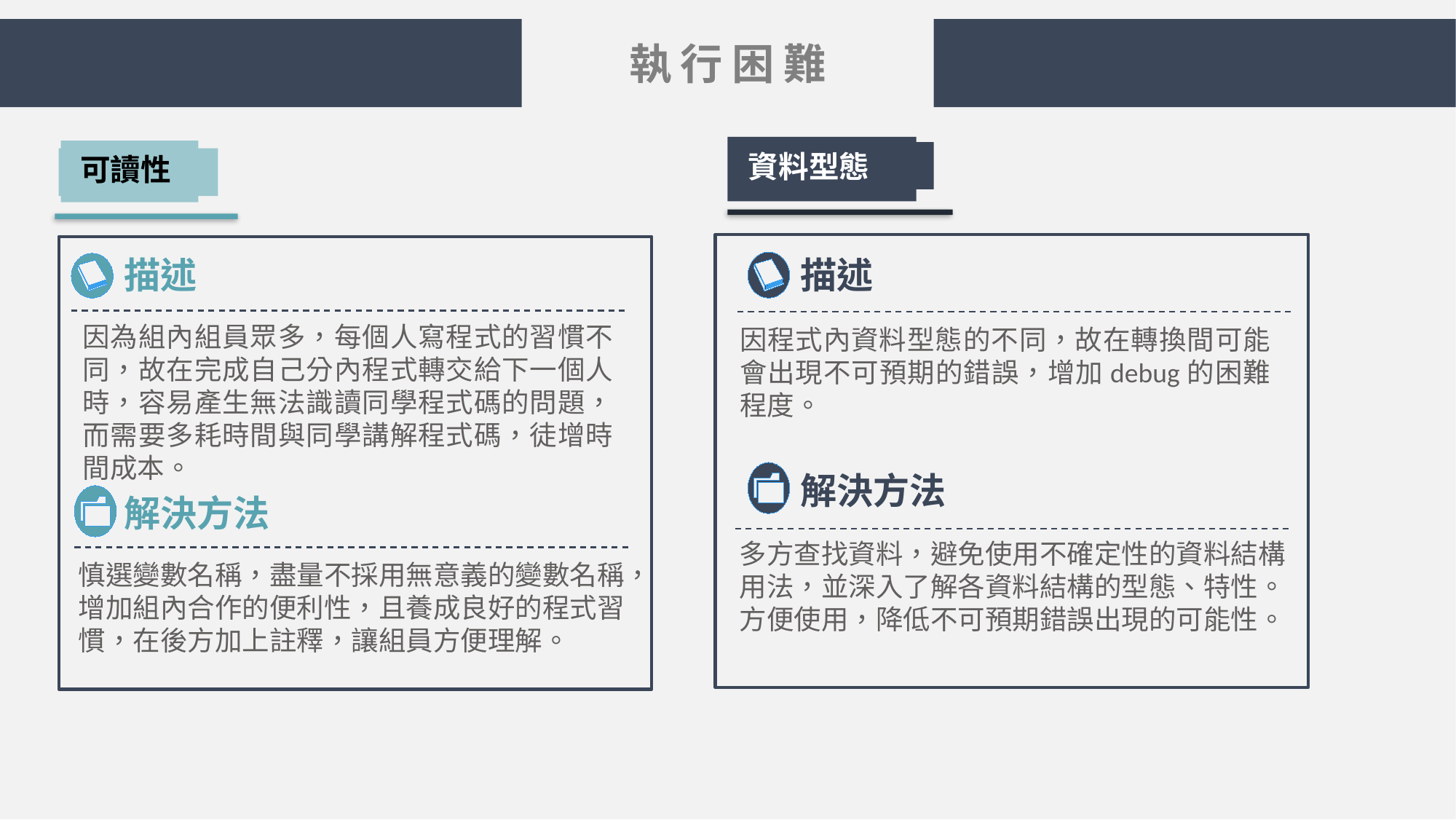

執行困難

資料型態
vector
可讀性

描述
描述

因為組內組員眾多，每個人寫程式的習慣不同，故在完成自己分內程式轉交給下一個人時，容易產生無法識讀同學程式碼的問題，而需要多耗時間與同學講解程式碼，徒增時間成本。
因程式內資料型態的不同，故在轉換間可能會出現不可預期的錯誤，增加debug的困難程度。

解決方法
解決方法

多方查找資料，避免使用不確定性的資料結構用法，並深入了解各資料結構的型態、特性。方便使用，降低不可預期錯誤出現的可能性。
慎選變數名稱，盡量不採用無意義的變數名稱，增加組內合作的便利性，且養成良好的程式習慣，在後方加上註釋，讓組員方便理解。